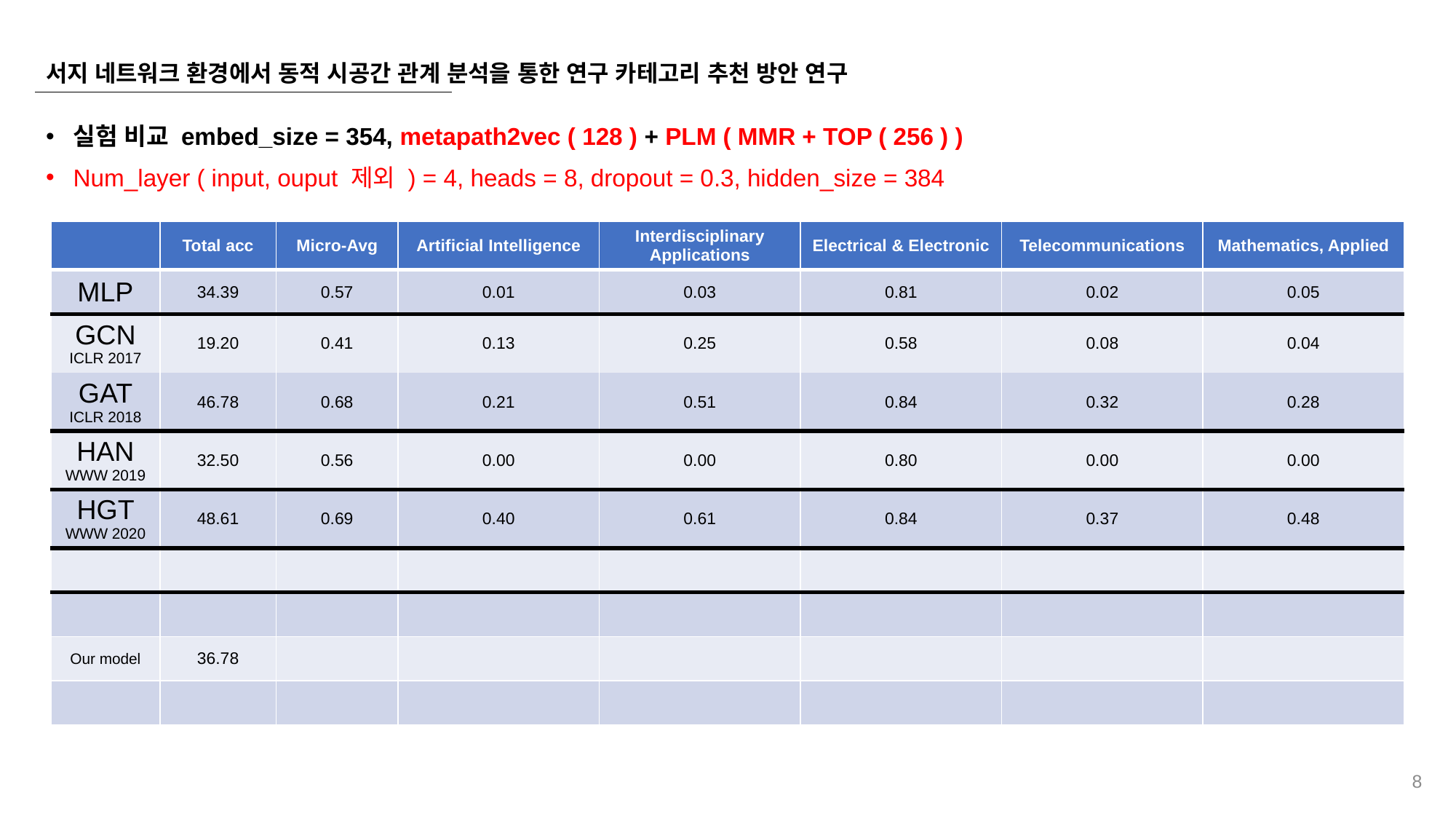

# 서지 네트워크 환경에서 동적 시공간 관계 분석을 통한 연구 카테고리 추천 방안 연구
실험 비교 embed_size = 354, metapath2vec ( 128 ) + PLM ( MMR + TOP ( 256 ) )
Num_layer ( input, ouput 제외 ) = 4, heads = 8, dropout = 0.3, hidden_size = 384
|  | Total acc | Micro-Avg | Artificial Intelligence | Interdisciplinary Applications | Electrical & Electronic | Telecommunications | Mathematics, Applied |
| --- | --- | --- | --- | --- | --- | --- | --- |
| MLP | 34.39 | 0.57 | 0.01 | 0.03 | 0.81 | 0.02 | 0.05 |
| GCN ICLR 2017 | 19.20 | 0.41 | 0.13 | 0.25 | 0.58 | 0.08 | 0.04 |
| GAT ICLR 2018 | 46.78 | 0.68 | 0.21 | 0.51 | 0.84 | 0.32 | 0.28 |
| HAN WWW 2019 | 32.50 | 0.56 | 0.00 | 0.00 | 0.80 | 0.00 | 0.00 |
| HGT WWW 2020 | 48.61 | 0.69 | 0.40 | 0.61 | 0.84 | 0.37 | 0.48 |
|  |  |  |  |  |  |  |  |
|  |  |  |  |  |  |  |  |
| Our model | 36.78 |  |  |  |  |  |  |
|  |  |  |  |  |  |  |  |
8